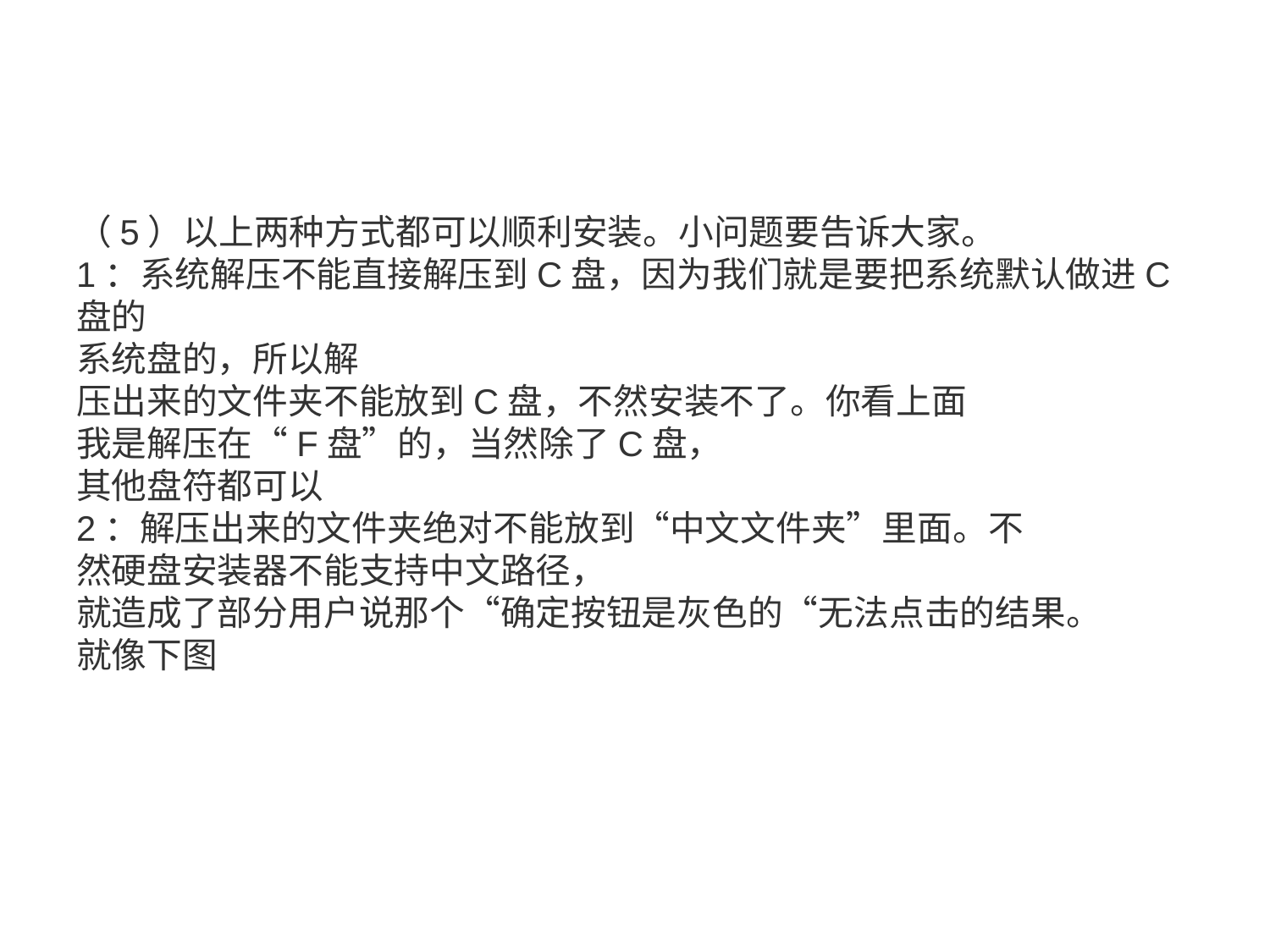

#
（5）以上两种方式都可以顺利安装。小问题要告诉大家。
1：系统解压不能直接解压到C盘，因为我们就是要把系统默认做进C盘的
系统盘的，所以解
压出来的文件夹不能放到C盘，不然安装不了。你看上面
我是解压在“F盘”的，当然除了C盘，
其他盘符都可以
2：解压出来的文件夹绝对不能放到“中文文件夹”里面。不
然硬盘安装器不能支持中文路径，
就造成了部分用户说那个“确定按钮是灰色的“无法点击的结果。
就像下图